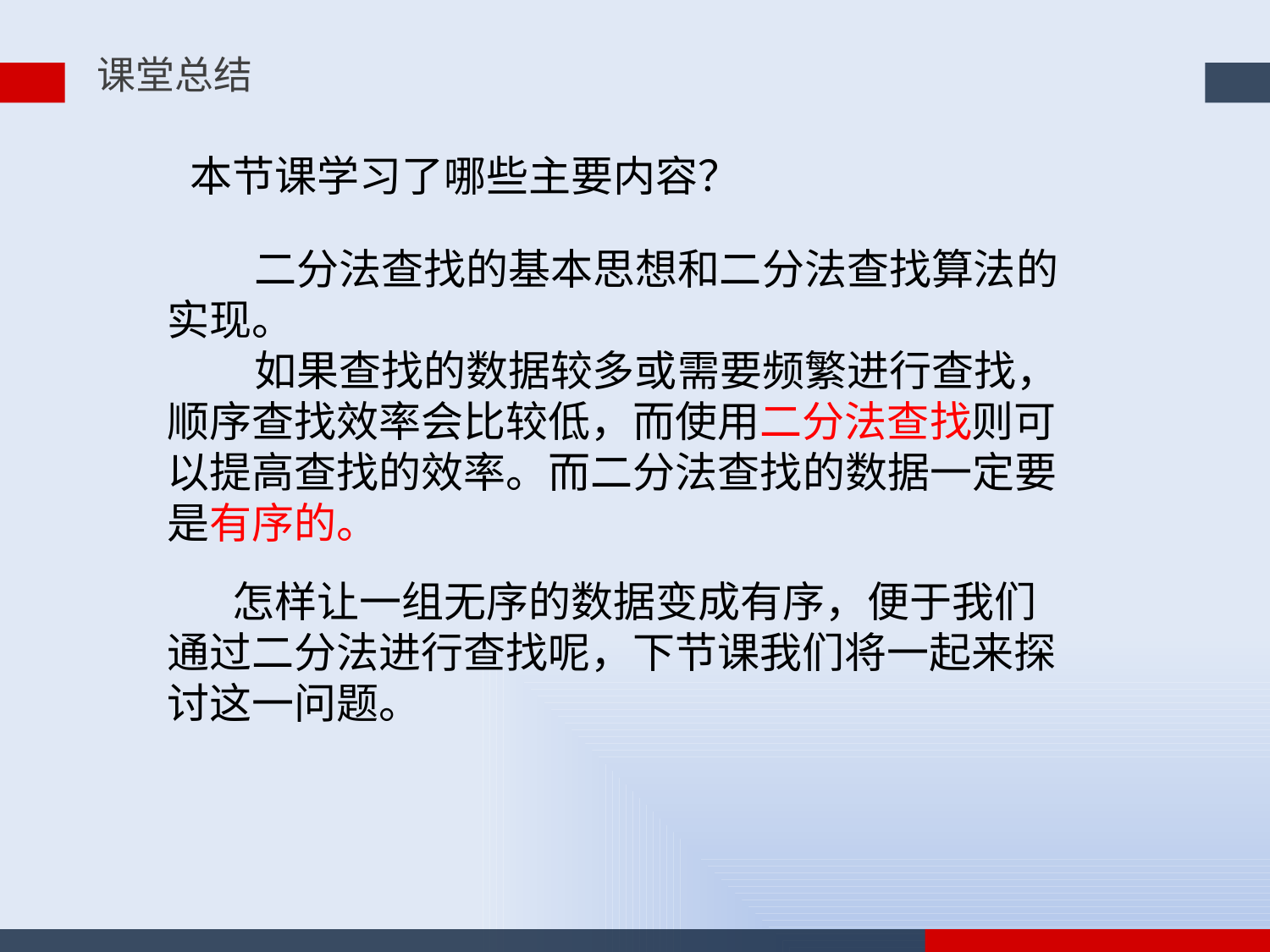

课堂总结

本节课学习了哪些主要内容？
        二分法查找的基本思想和二分法查找算法的实现。
        如果查找的数据较多或需要频繁进行查找，顺序查找效率会比较低，而使用二分法查找则可以提高查找的效率。而二分法查找的数据一定要是有序的。
        怎样让一组无序的数据变成有序，便于我们通过二分法进行查找呢，下节课我们将一起来探讨这一问题。